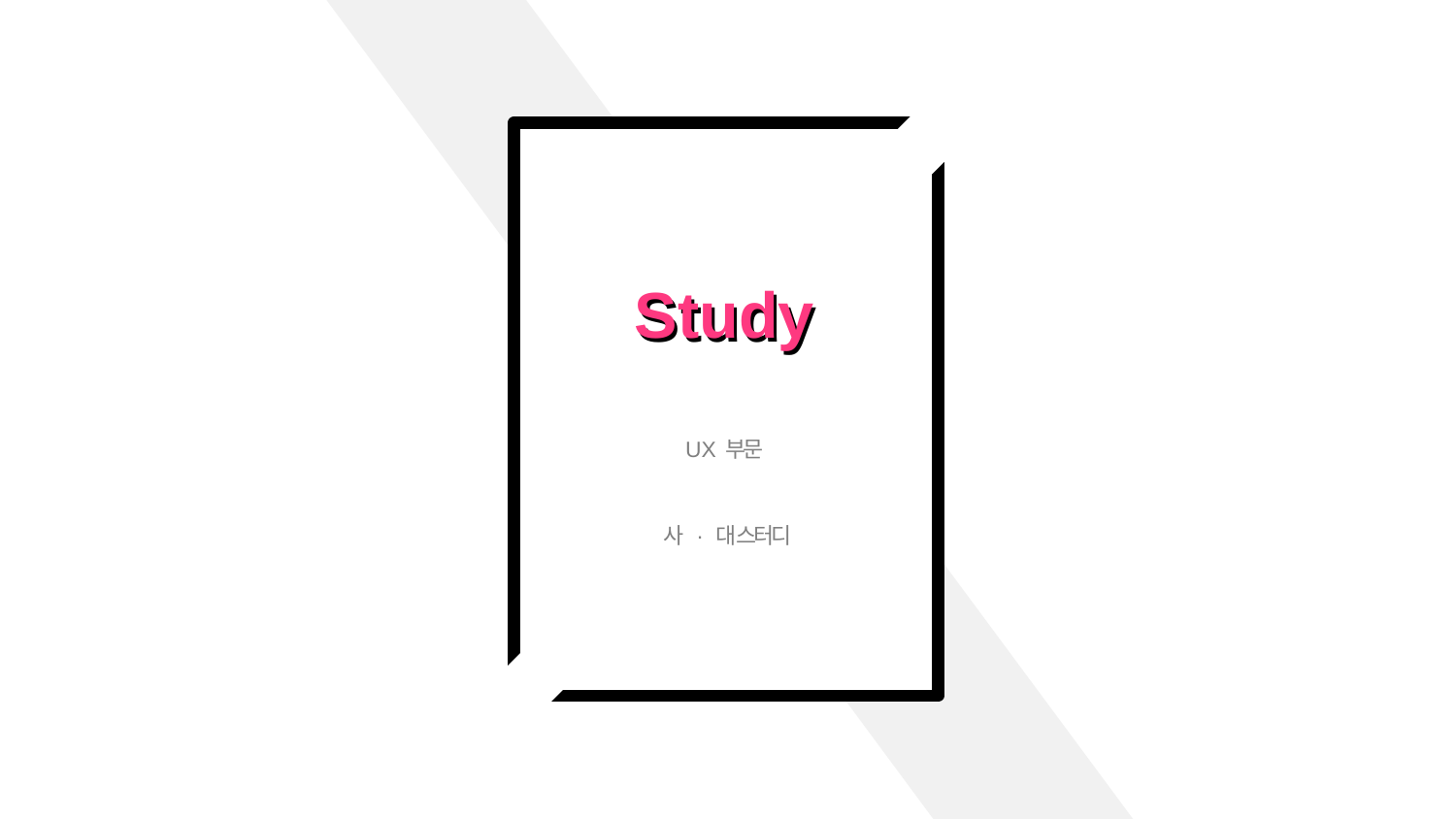

Study
Study
U X 부문

사  ·  대 스터디